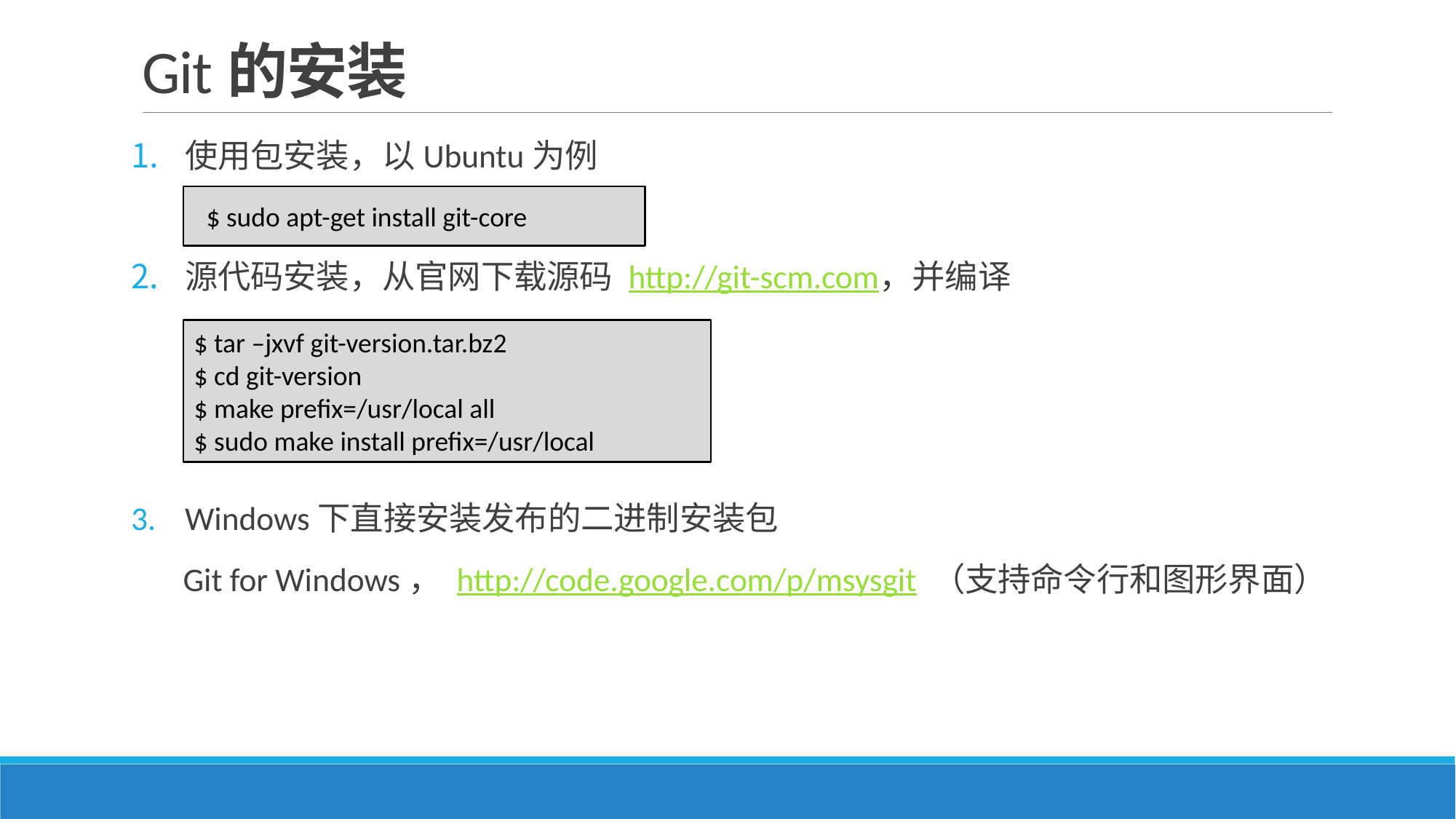

# Git的安装
使用包安装，以Ubuntu为例

源代码安装，从官网下载源码 http://git-scm.com，并编译

Windows下直接安装发布的二进制安装包
       Git for Windows， http://code.google.com/p/msysgit （支持命令行和图形界面）

  $ sudo apt-get install git-core
$ tar –jxvf git-version.tar.bz2
$ cd git-version
$ make prefix=/usr/local all
$ sudo make install prefix=/usr/local